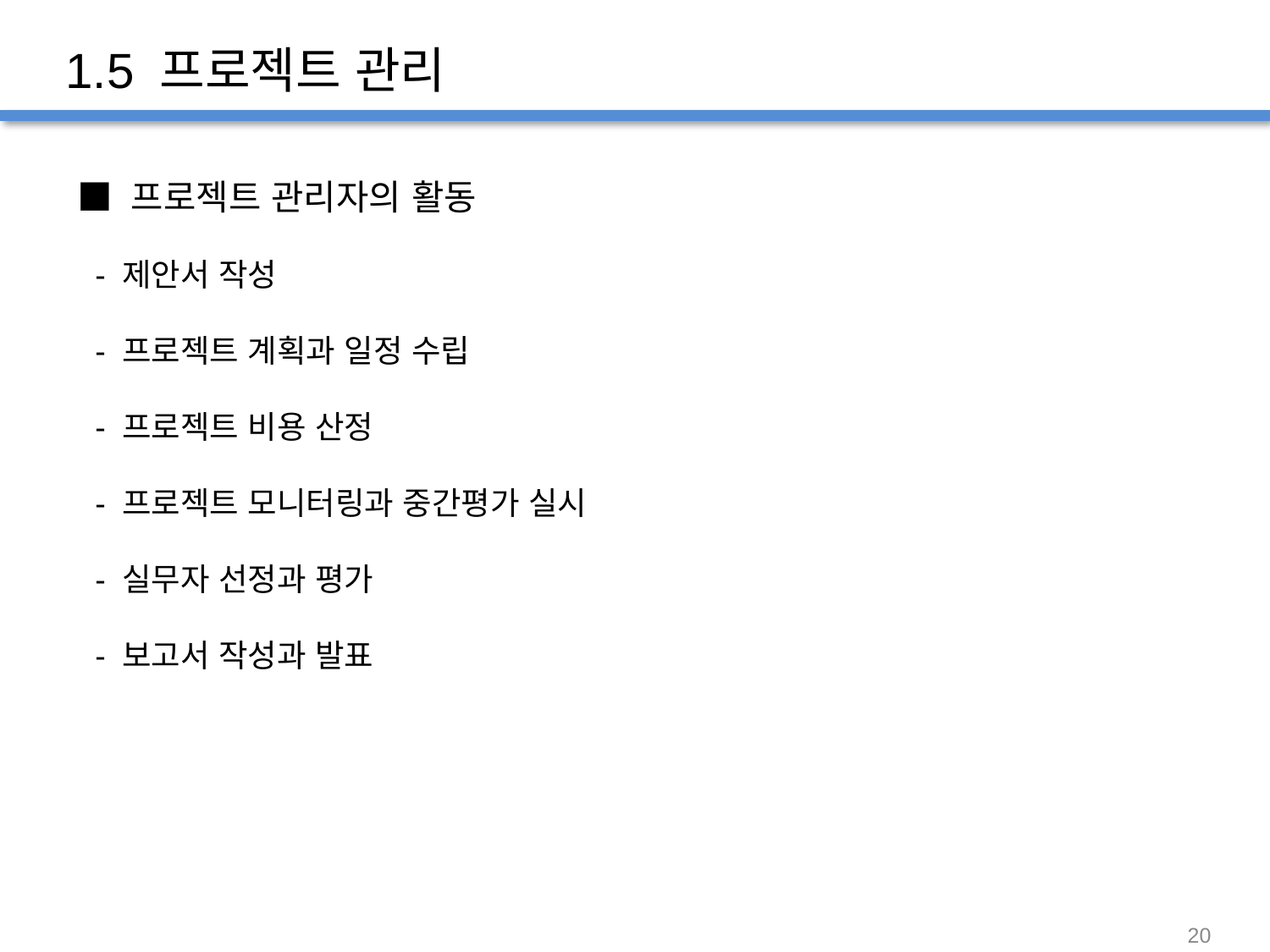

1.5 프로젝트 관리
■ 프로젝트 관리자의 활동
  - 제안서 작성
  - 프로젝트 계획과 일정 수립
  - 프로젝트 비용 산정
  - 프로젝트 모니터링과 중간평가 실시
  - 실무자 선정과 평가
  - 보고서 작성과 발표
20